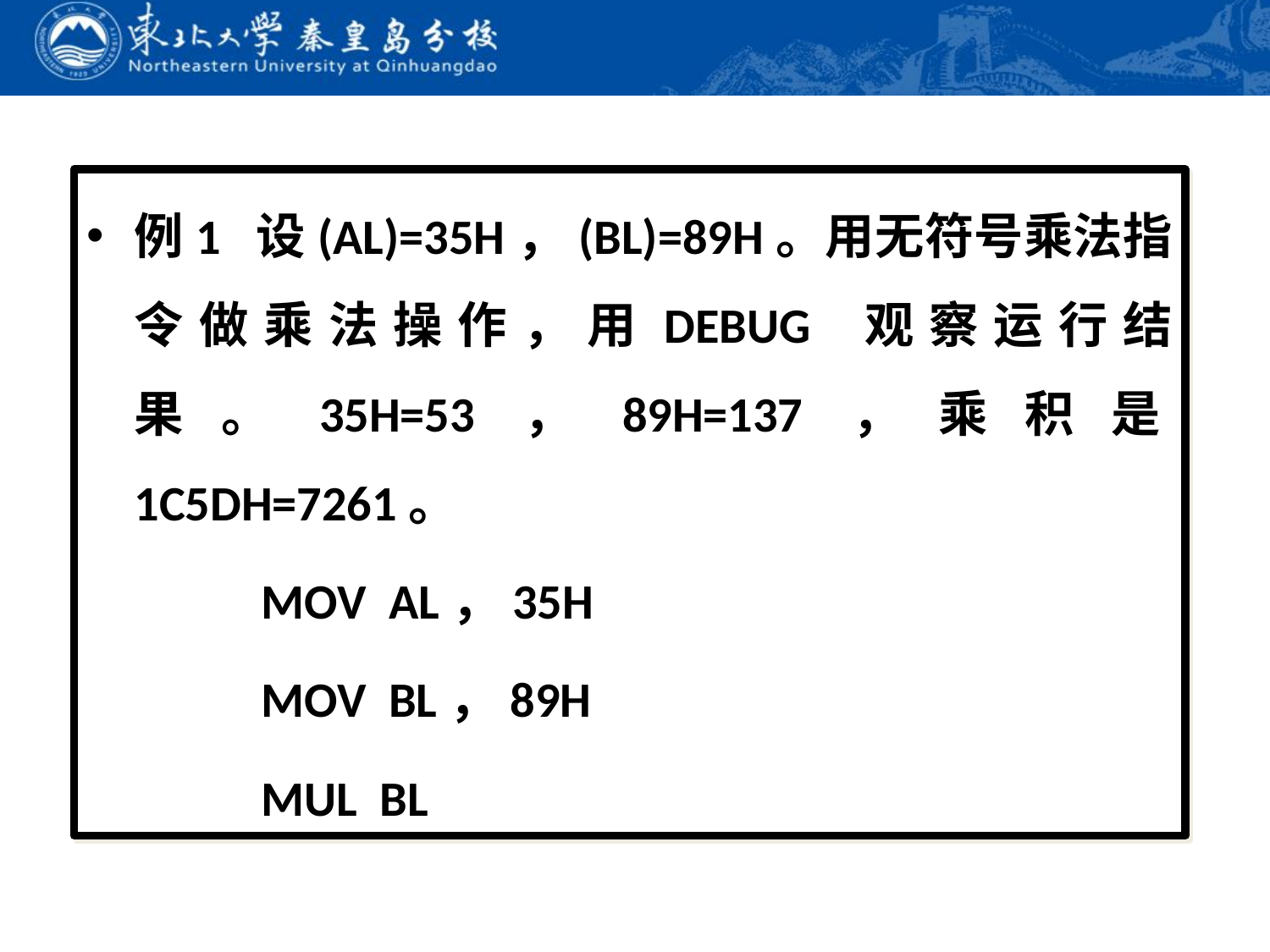

例1  设(AL)=35H，(BL)=89H。用无符号乘法指令做乘法操作，用DEBUG 观察运行结果。35H=53，89H=137，乘积是1C5DH=7261。
		MOV  AL，35H
		MOV  BL，89H
		MUL  BL